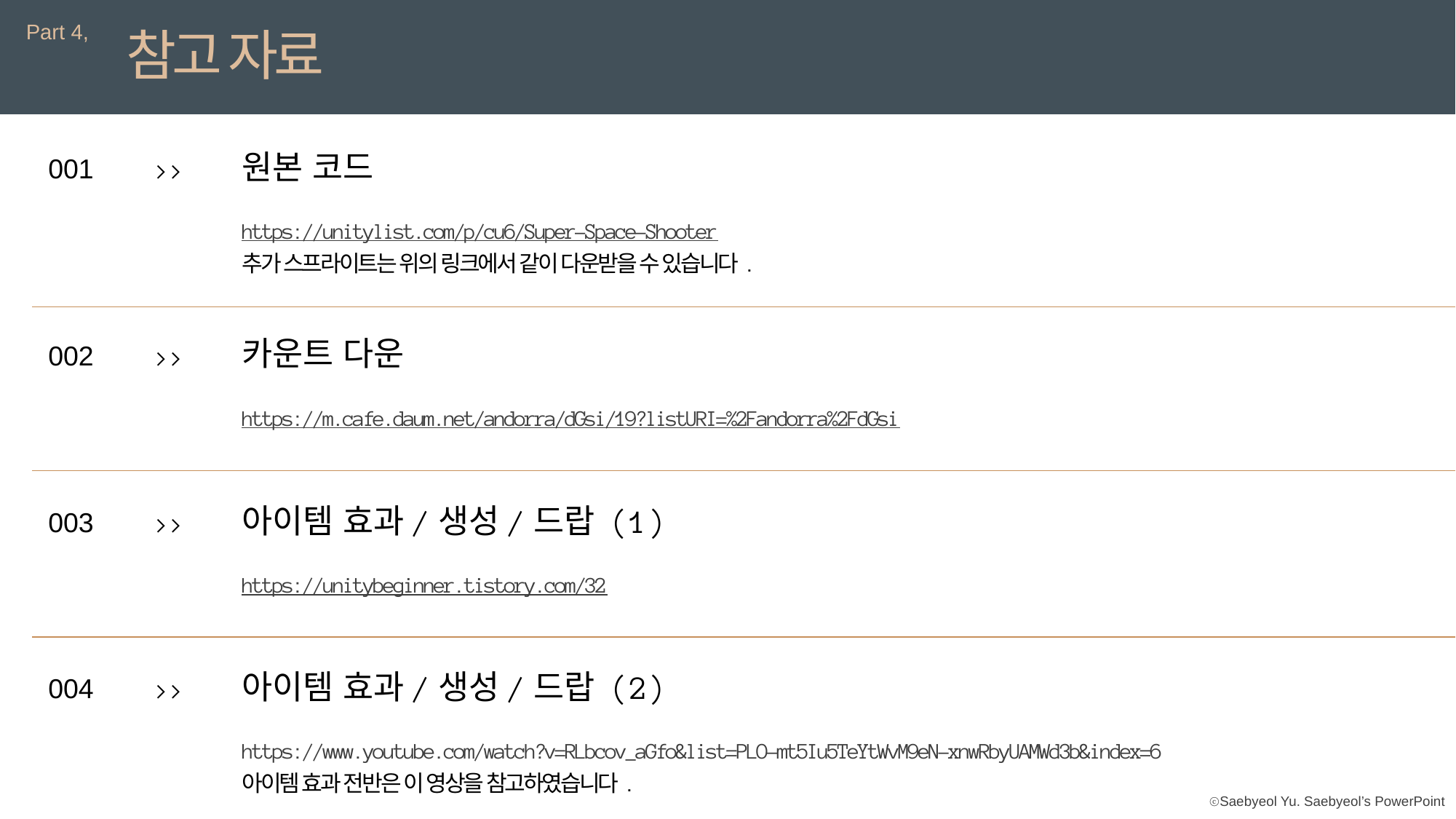

Part 4,
참고 자료
원본 코드
001
>>
https://unitylist.com/p/cu6/Super-Space-Shooter
추가 스프라이트는 위의 링크에서 같이 다운받을 수 있습니다.
카운트 다운
002
>>
https://m.cafe.daum.net/andorra/dGsi/19?listURI=%2Fandorra%2FdGsi
아이템 효과/생성/드랍 (1)
003
>>
https://unitybeginner.tistory.com/32
아이템 효과/생성/드랍 (2)
>>
004
https://www.youtube.com/watch?v=RLbcov_aGfo&list=PLO-mt5Iu5TeYtWvM9eN-xnwRbyUAMWd3b&index=6
아이템 효과 전반은 이 영상을 참고하였습니다.